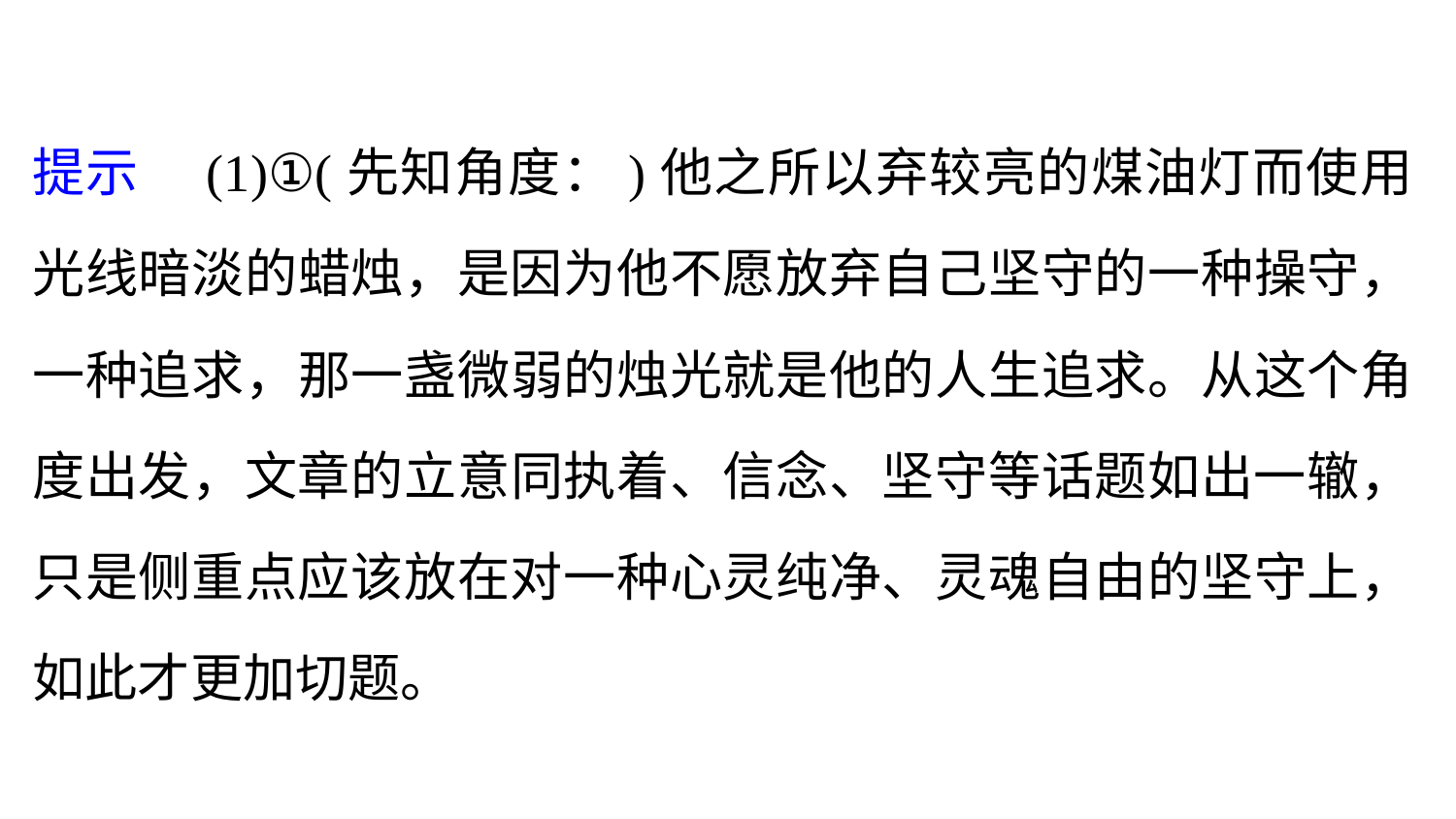

提示　(1)①(先知角度：)他之所以弃较亮的煤油灯而使用光线暗淡的蜡烛，是因为他不愿放弃自己坚守的一种操守，一种追求，那一盏微弱的烛光就是他的人生追求。从这个角度出发，文章的立意同执着、信念、坚守等话题如出一辙，只是侧重点应该放在对一种心灵纯净、灵魂自由的坚守上，如此才更加切题。